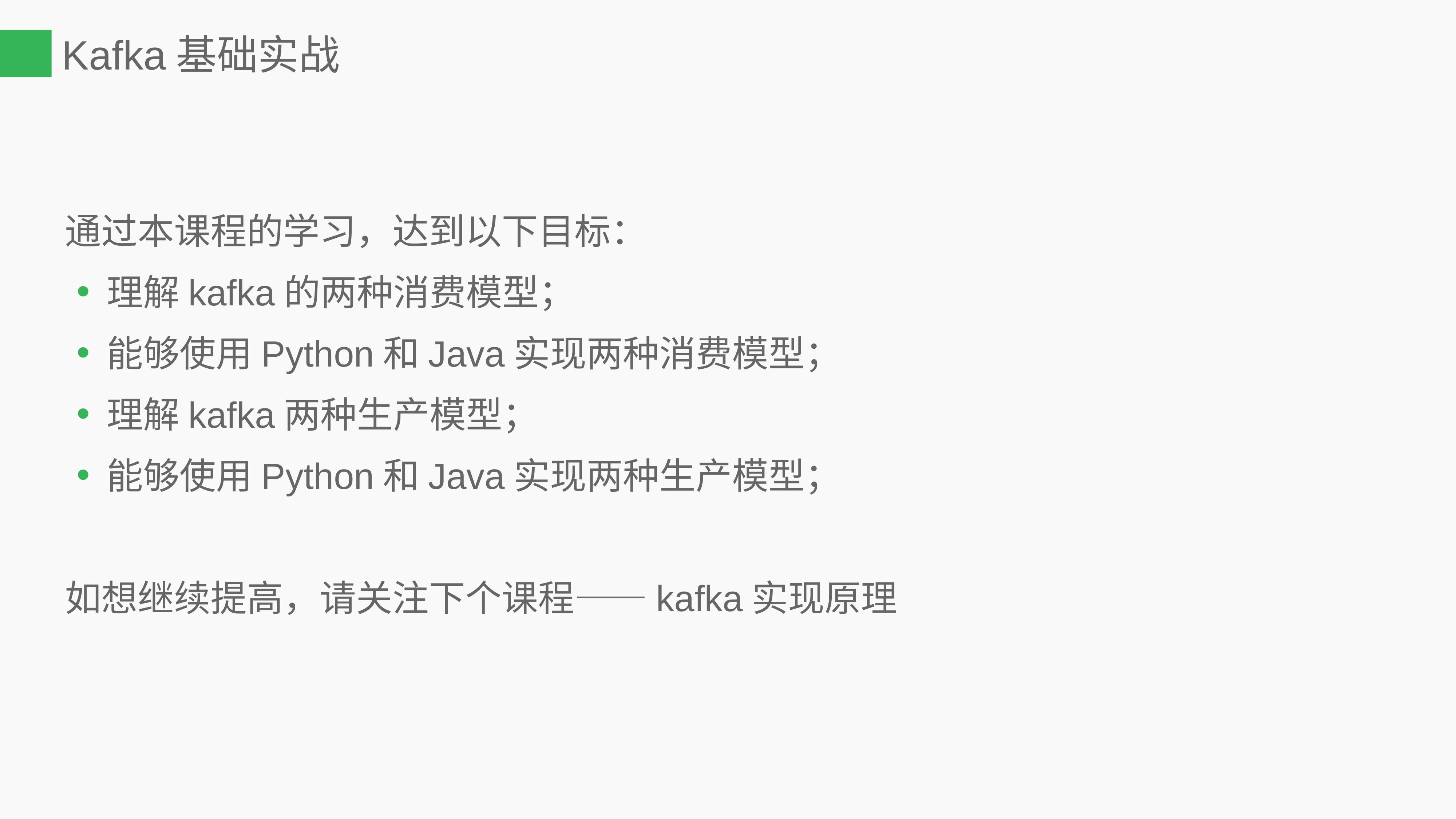

# Kafka基础实战
通过本课程的学习，达到以下目标：
理解kafka的两种消费模型；
能够使用Python和Java实现两种消费模型；
理解kafka两种生产模型；
能够使用Python和Java实现两种生产模型；

如想继续提高，请关注下个课程——kafka实现原理